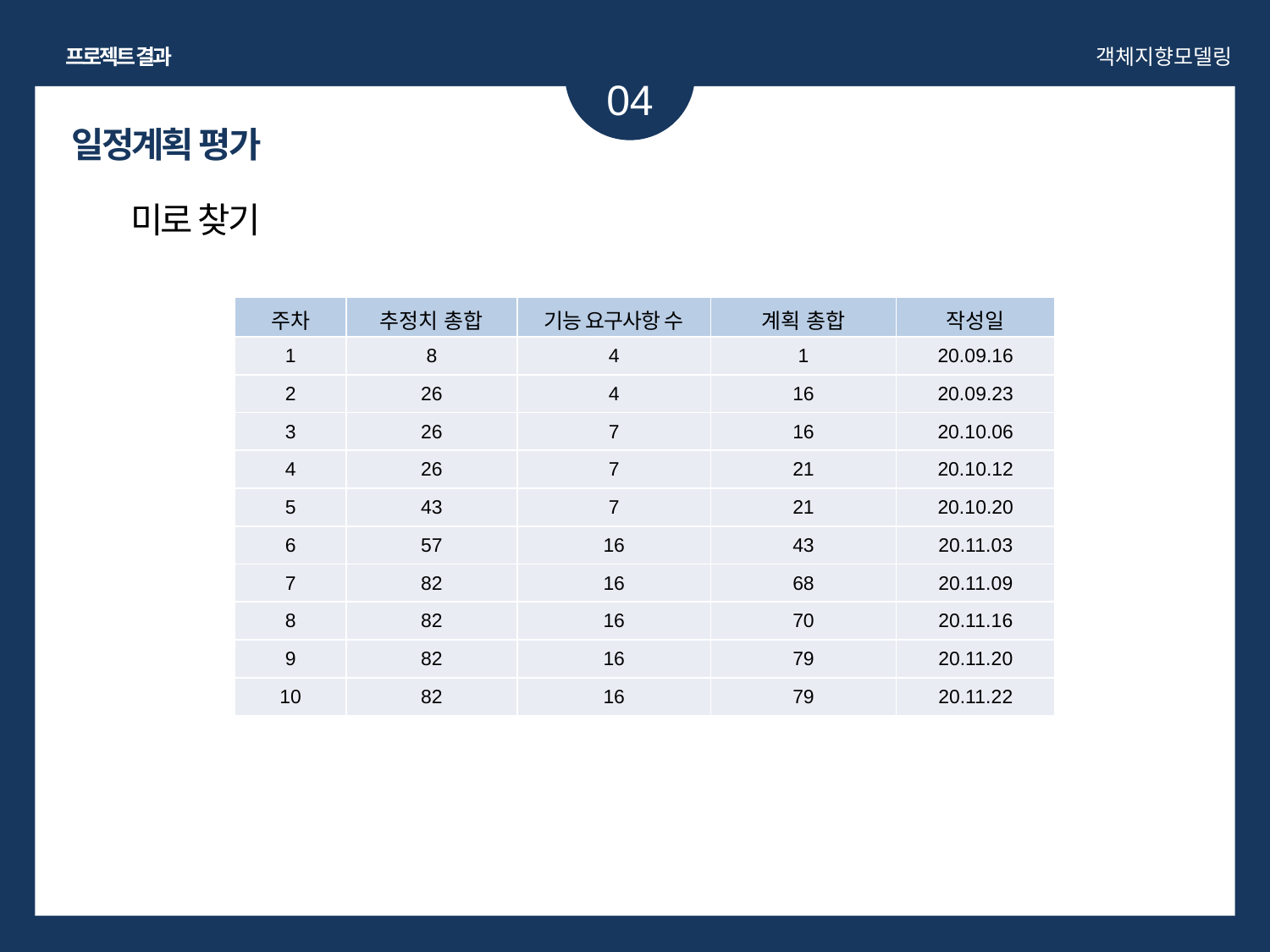

프로젝트 결과
객체지향모델링
04

일정계획 평가

미로 찾기
| 주차 | 추정치 총합 | 기능 요구사항 수 | 계획 총합 | 작성일 |
| --- | --- | --- | --- | --- |
| 1 | 8 | 4 | 1 | 20.09.16 |
| 2 | 26 | 4 | 16 | 20.09.23 |
| 3 | 26 | 7 | 16 | 20.10.06 |
| 4 | 26 | 7 | 21 | 20.10.12 |
| 5 | 43 | 7 | 21 | 20.10.20 |
| 6 | 57 | 16 | 43 | 20.11.03 |
| 7 | 82 | 16 | 68 | 20.11.09 |
| 8 | 82 | 16 | 70 | 20.11.16 |
| 9 | 82 | 16 | 79 | 20.11.20 |
| 10 | 82 | 16 | 79 | 20.11.22 |